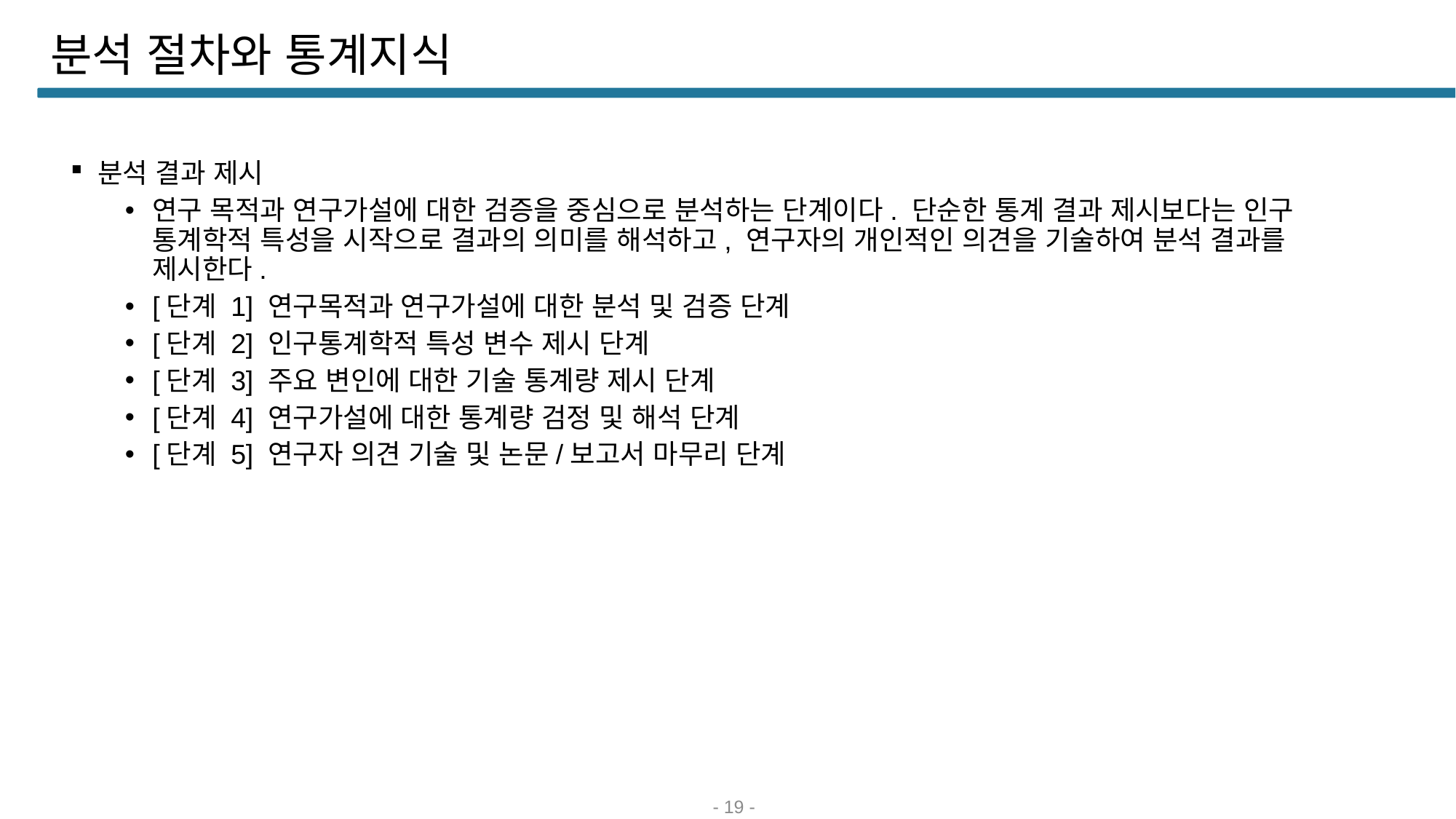

# 분석 절차와 통계지식
분석 결과 제시
연구 목적과 연구가설에 대한 검증을 중심으로 분석하는 단계이다. 단순한 통계 결과 제시보다는 인구 통계학적 특성을 시작으로 결과의 의미를 해석하고, 연구자의 개인적인 의견을 기술하여 분석 결과를 제시한다.
[단계 1] 연구목적과 연구가설에 대한 분석 및 검증 단계
[단계 2] 인구통계학적 특성 변수 제시 단계
[단계 3] 주요 변인에 대한 기술 통계량 제시 단계
[단계 4] 연구가설에 대한 통계량 검정 및 해석 단계
[단계 5] 연구자 의견 기술 및 논문/보고서 마무리 단계
- 19 -